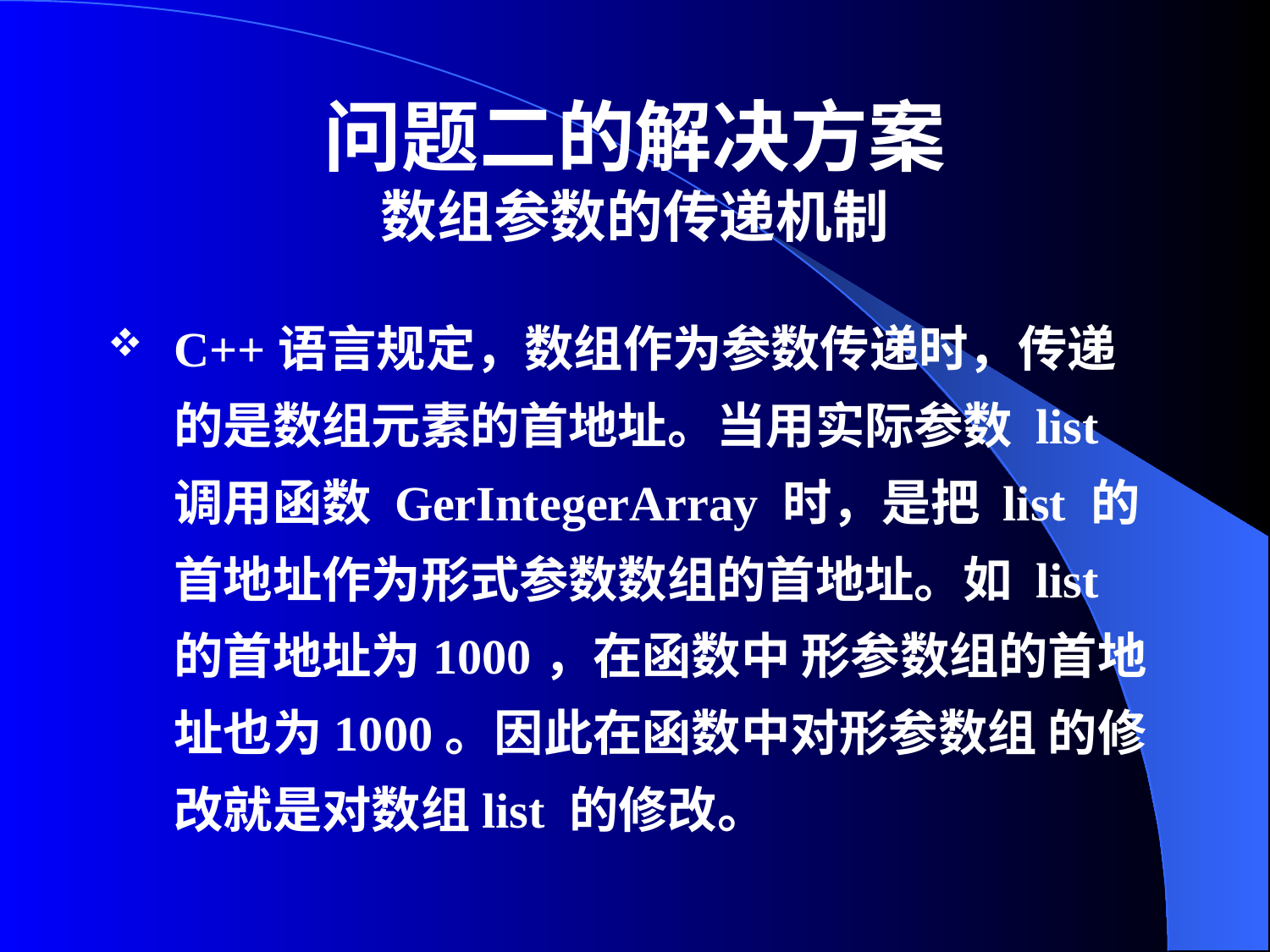

# 问题二的解决方案 数组参数的传递机制
C++语言规定，数组作为参数传递时，传递的是数组元素的首地址。当用实际参数 list 调用函数 GerIntegerArray 时，是把 list 的首地址作为形式参数数组的首地址。如 list 的首地址为1000，在函数中 形参数组的首地址也为1000。因此在函数中对形参数组 的修改就是对数组list 的修改。